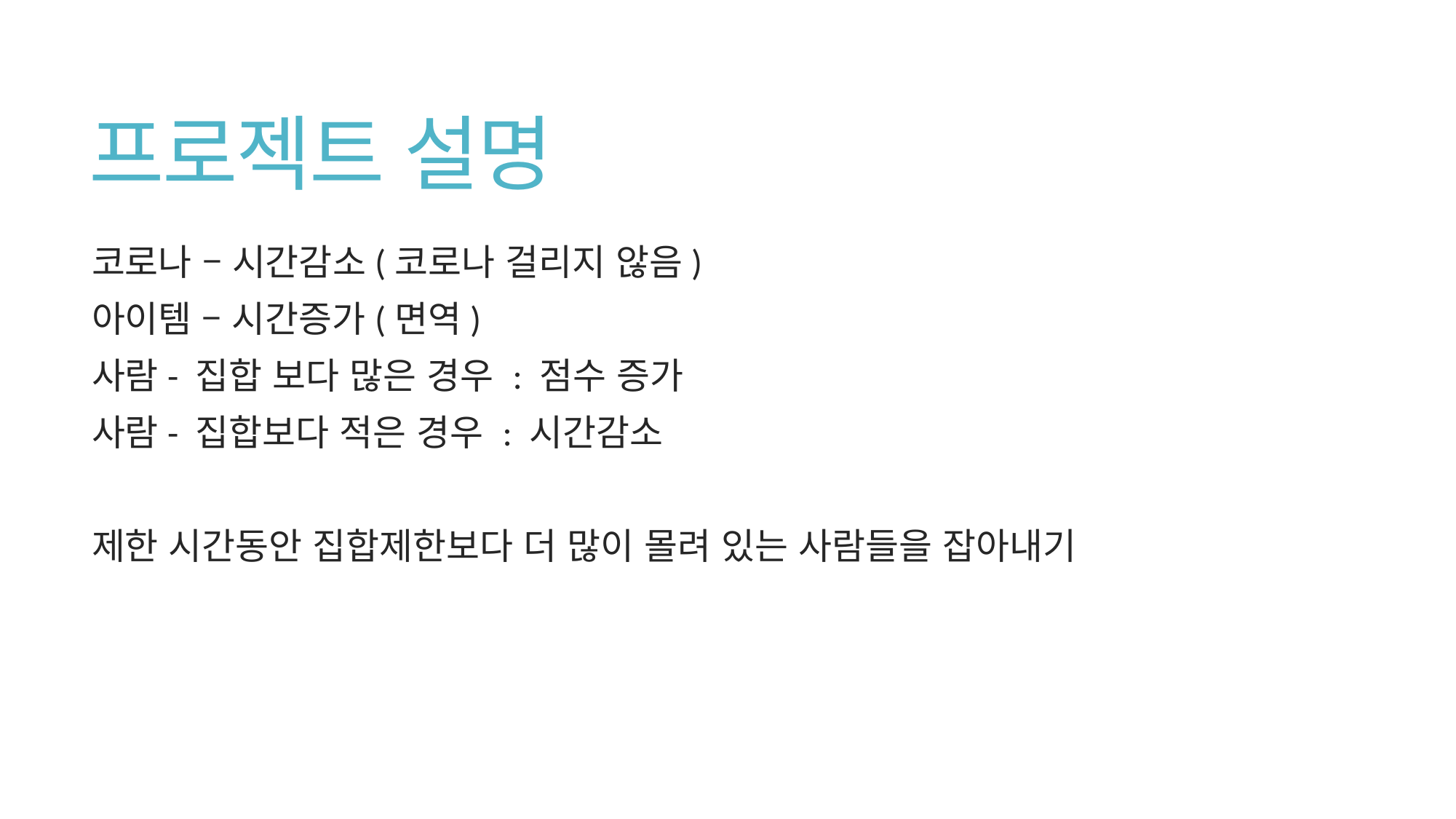

# 프로젝트 설명
코로나 – 시간감소(코로나 걸리지 않음)
아이템 – 시간증가(면역)
사람- 집합 보다 많은 경우 : 점수 증가
사람- 집합보다 적은 경우 : 시간감소

제한 시간동안 집합제한보다 더 많이 몰려 있는 사람들을 잡아내기